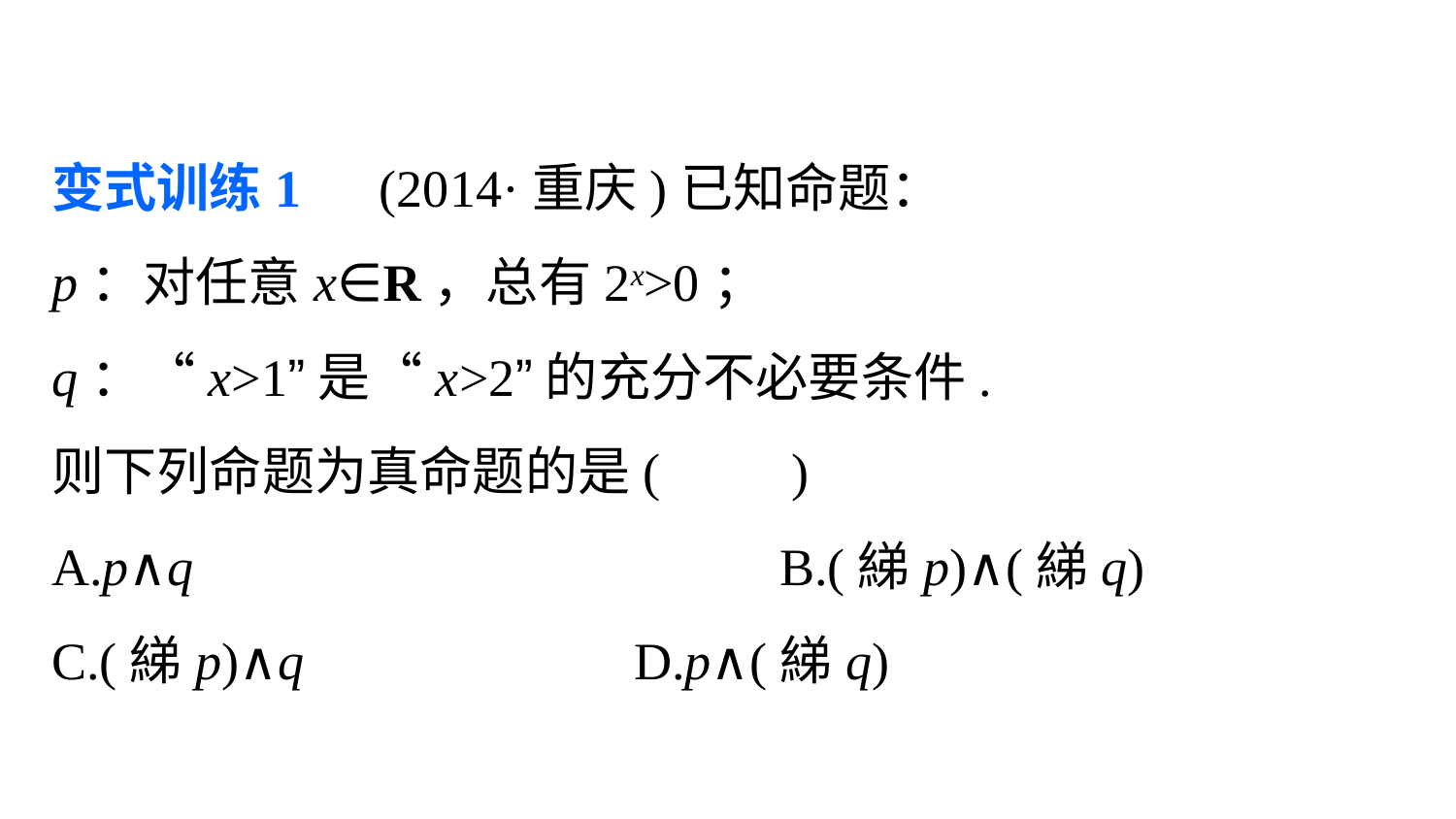

变式训练1　(2014·重庆)已知命题：
p：对任意x∈R，总有2x>0；
q：“x>1”是“x>2”的充分不必要条件.
则下列命题为真命题的是(　　)
A.p∧q  				B.(綈p)∧(綈q)
C.(綈p)∧q  			D.p∧(綈q)